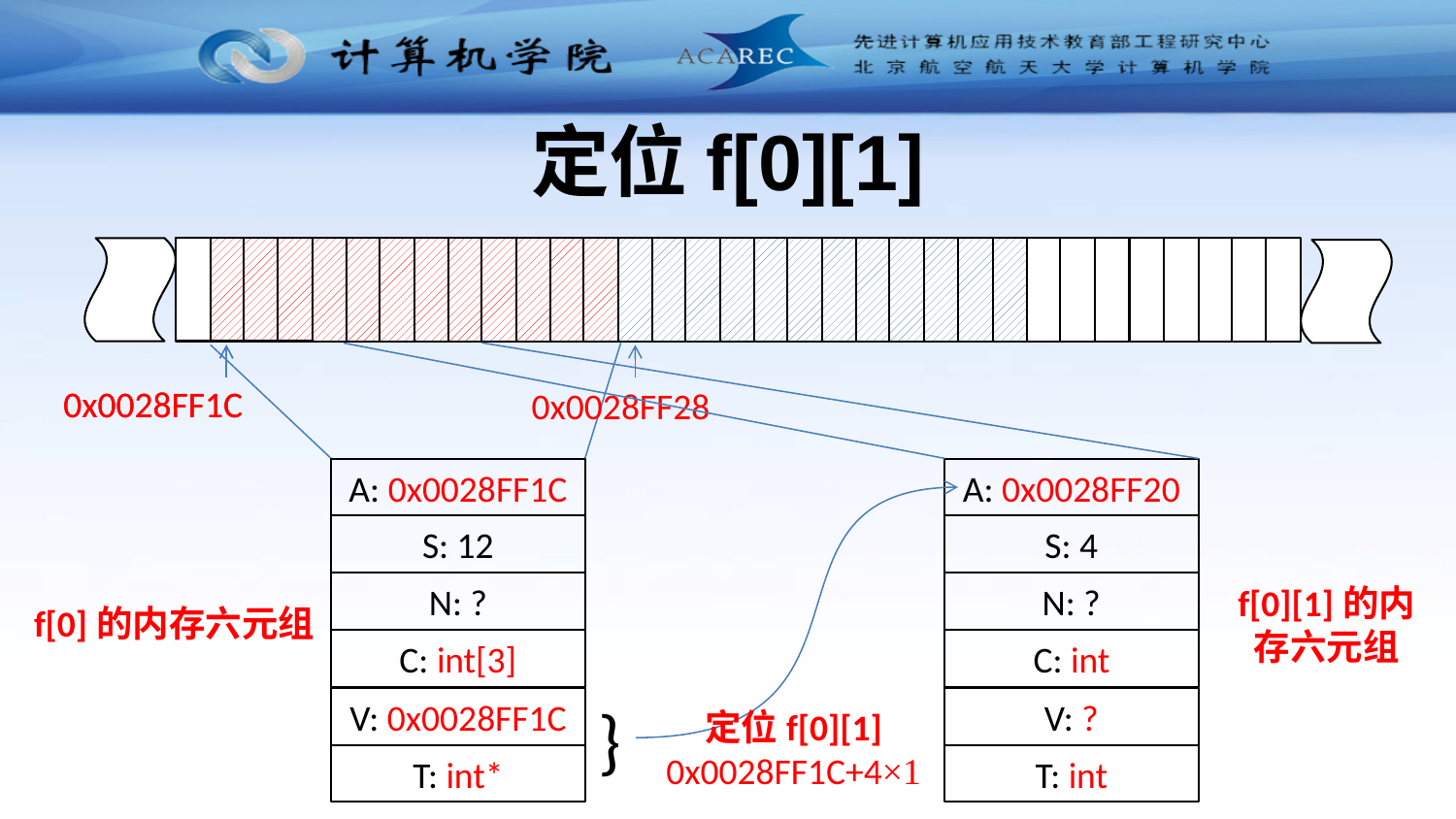

# 定位f[0][1]

0x0028FF1C
0x0028FF1C
0x0028FF28
A: 0x0028FF1C
A: 0x0028FF20
S: 12
S: 4
N: ?
N: ?
f[0][1]的内存六元组
f[0]的内存六元组
C: int[3]
C: int
}
V: 0x0028FF1C
V: ?
定位f[0][1]
0x0028FF1C+4×1
T: int*
T: int